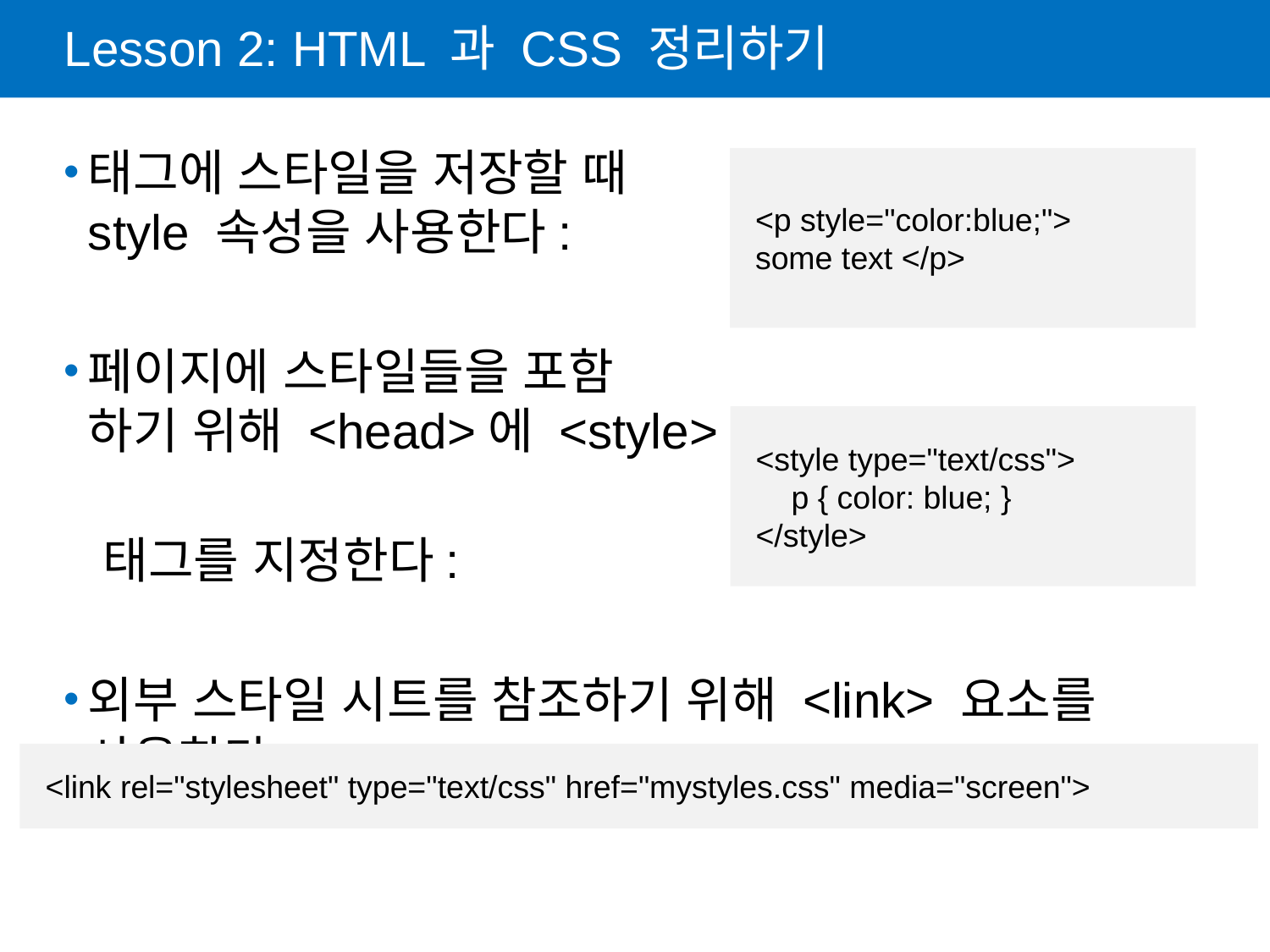

# Lesson 2: HTML 과 CSS 정리하기
태그에 스타일을 저장할 때
style 속성을 사용한다:

페이지에 스타일들을 포함
하기 위해 <head>에 <style>
  태그를 지정한다:

외부 스타일 시트를 참조하기 위해 <link> 요소를 사용한다:
<p style="color:blue;">
some text </p>
<style type="text/css">
    p { color: blue; }
</style>
<link rel="stylesheet" type="text/css" href="mystyles.css" media="screen">